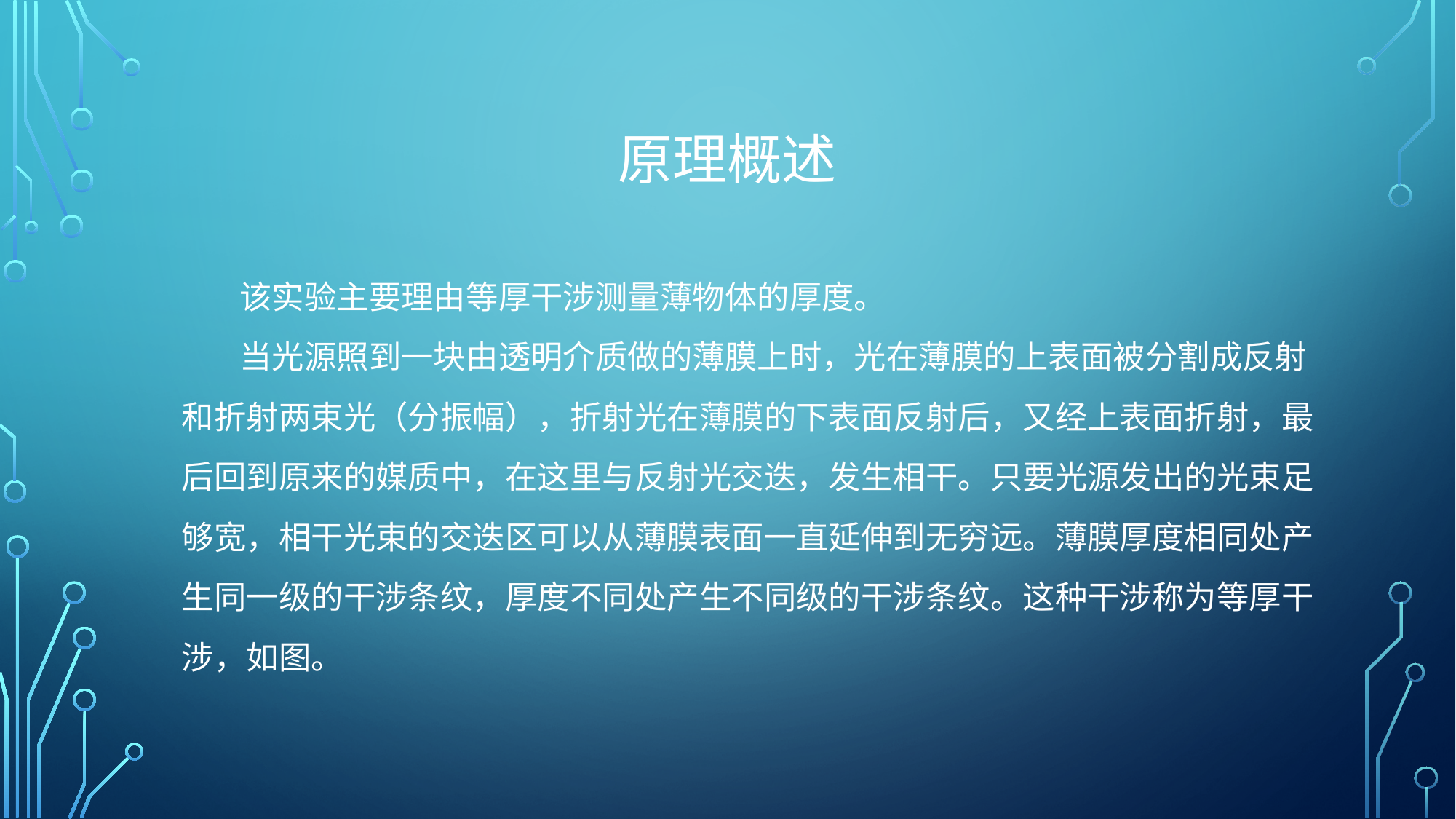

# 原理概述
       该实验主要理由等厚干涉测量薄物体的厚度。
       当光源照到一块由透明介质做的薄膜上时，光在薄膜的上表面被分割成反射
和折射两束光（分振幅），折射光在薄膜的下表面反射后，又经上表面折射，最
后回到原来的媒质中，在这里与反射光交迭，发生相干。只要光源发出的光束足
够宽，相干光束的交迭区可以从薄膜表面一直延伸到无穷远。薄膜厚度相同处产
生同一级的干涉条纹，厚度不同处产生不同级的干涉条纹。这种干涉称为等厚干
涉，如图。